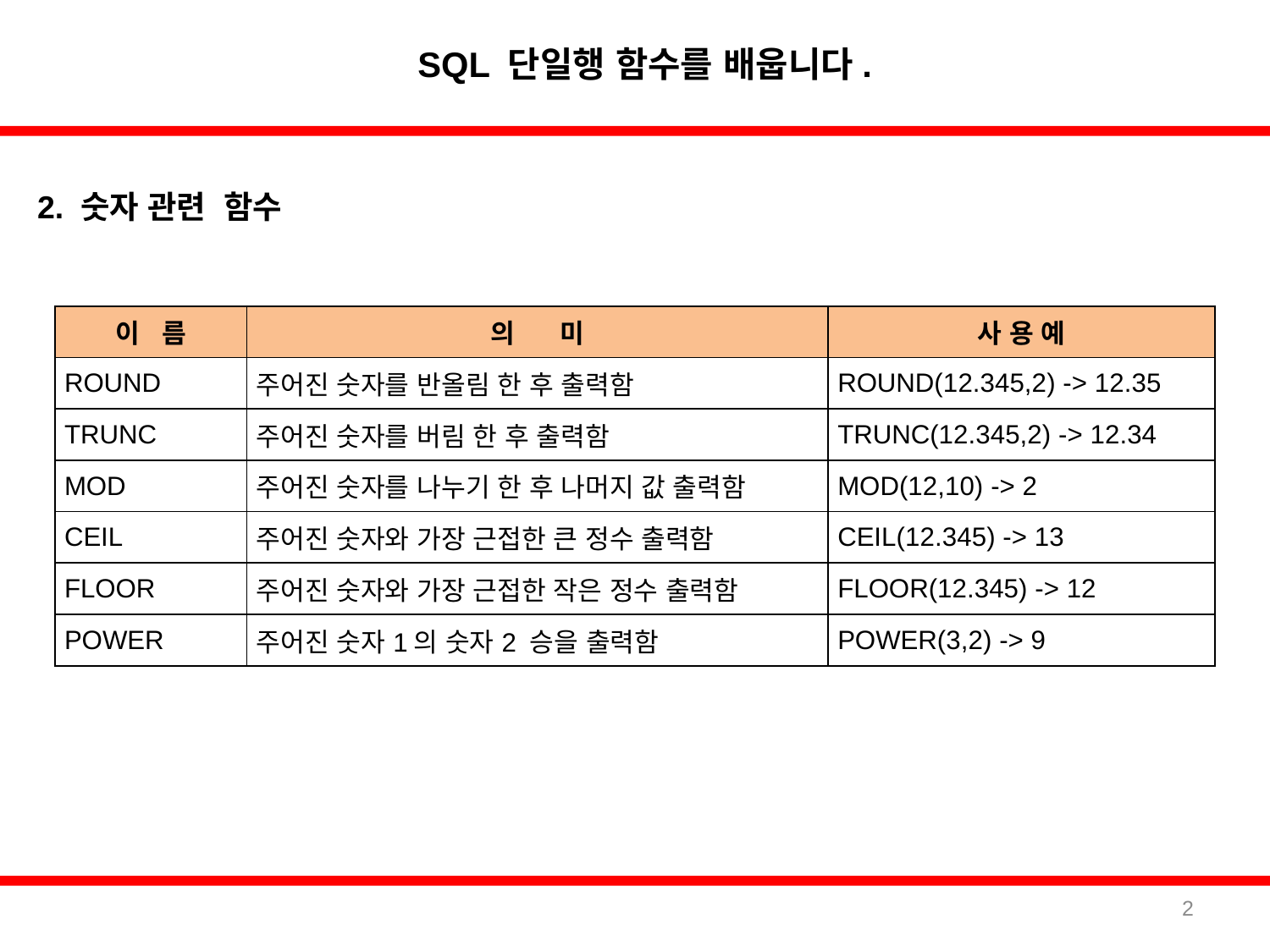

SQL 단일행 함수를 배웁니다.

2. 숫자 관련  함수
| 이 름 | 의 미 | 사 용 예 |
| --- | --- | --- |
| ROUND | 주어진 숫자를 반올림 한 후 출력함 | ROUND(12.345,2) -> 12.35 |
| TRUNC | 주어진 숫자를 버림 한 후 출력함 | TRUNC(12.345,2) -> 12.34 |
| MOD | 주어진 숫자를 나누기 한 후 나머지 값 출력함 | MOD(12,10) -> 2 |
| CEIL | 주어진 숫자와 가장 근접한 큰 정수 출력함 | CEIL(12.345) -> 13 |
| FLOOR | 주어진 숫자와 가장 근접한 작은 정수 출력함 | FLOOR(12.345) -> 12 |
| POWER | 주어진 숫자1의 숫자2 승을 출력함 | POWER(3,2) -> 9 |

2